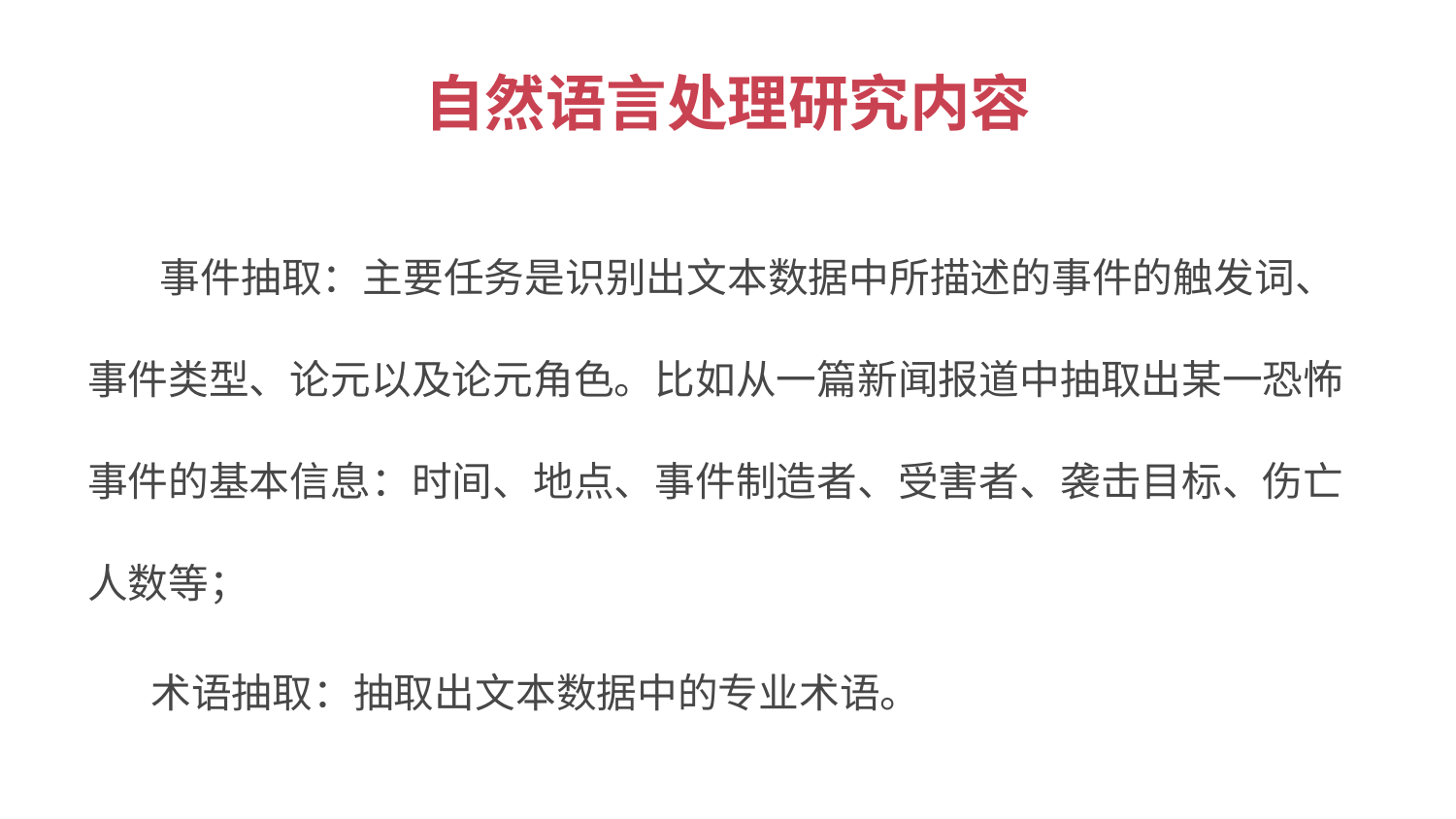

# 自然语言处理研究内容
       事件抽取：主要任务是识别出文本数据中所描述的事件的触发词、事件类型、论元以及论元角色。比如从一篇新闻报道中抽取出某一恐怖事件的基本信息：时间、地点、事件制造者、受害者、袭击目标、伤亡人数等；
      术语抽取：抽取出文本数据中的专业术语。